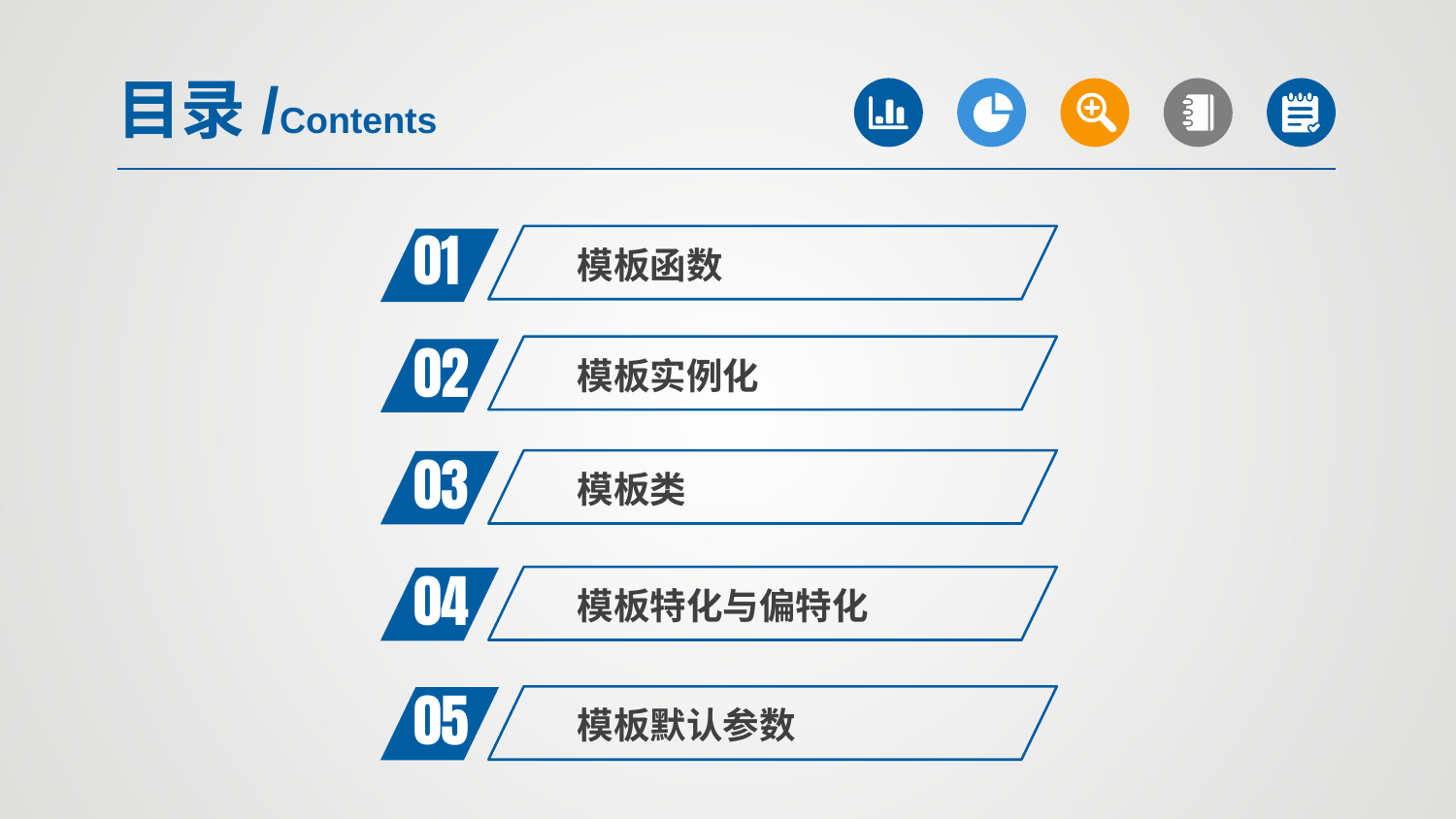

目录/Contents

01

模板函数
02

模板实例化
03

模板类
04

模板特化与偏特化
05

模板默认参数